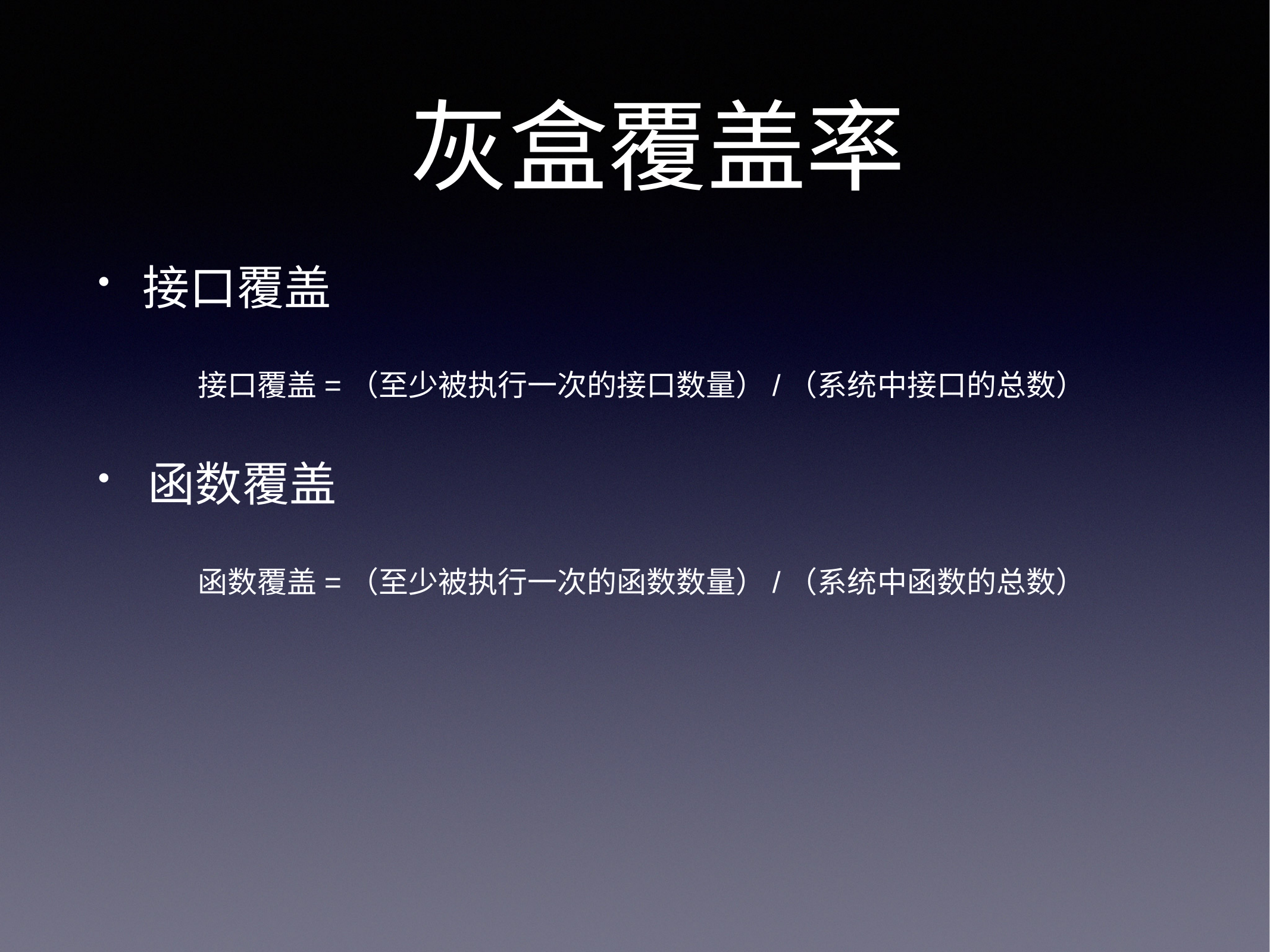

# 灰盒覆盖率
接口覆盖
 接口覆盖=（至少被执行一次的接口数量）/（系统中接口的总数）
 函数覆盖
 函数覆盖=（至少被执行一次的函数数量）/（系统中函数的总数）